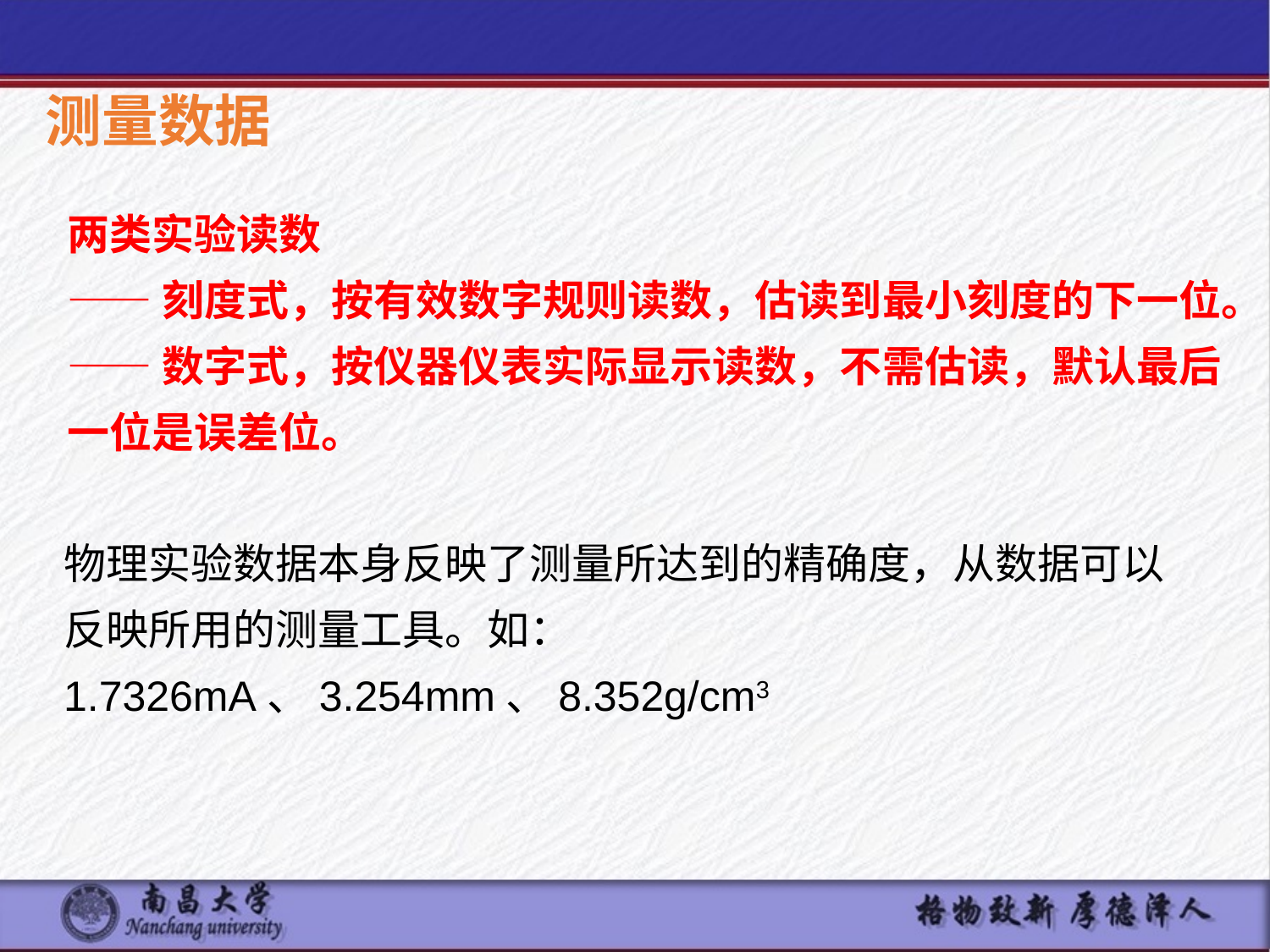

测量数据
两类实验读数
——刻度式，按有效数字规则读数，估读到最小刻度的下一位。
——数字式，按仪器仪表实际显示读数，不需估读，默认最后一位是误差位。
物理实验数据本身反映了测量所达到的精确度，从数据可以反映所用的测量工具。如：1.7326mA、3.254mm、8.352g/cm3